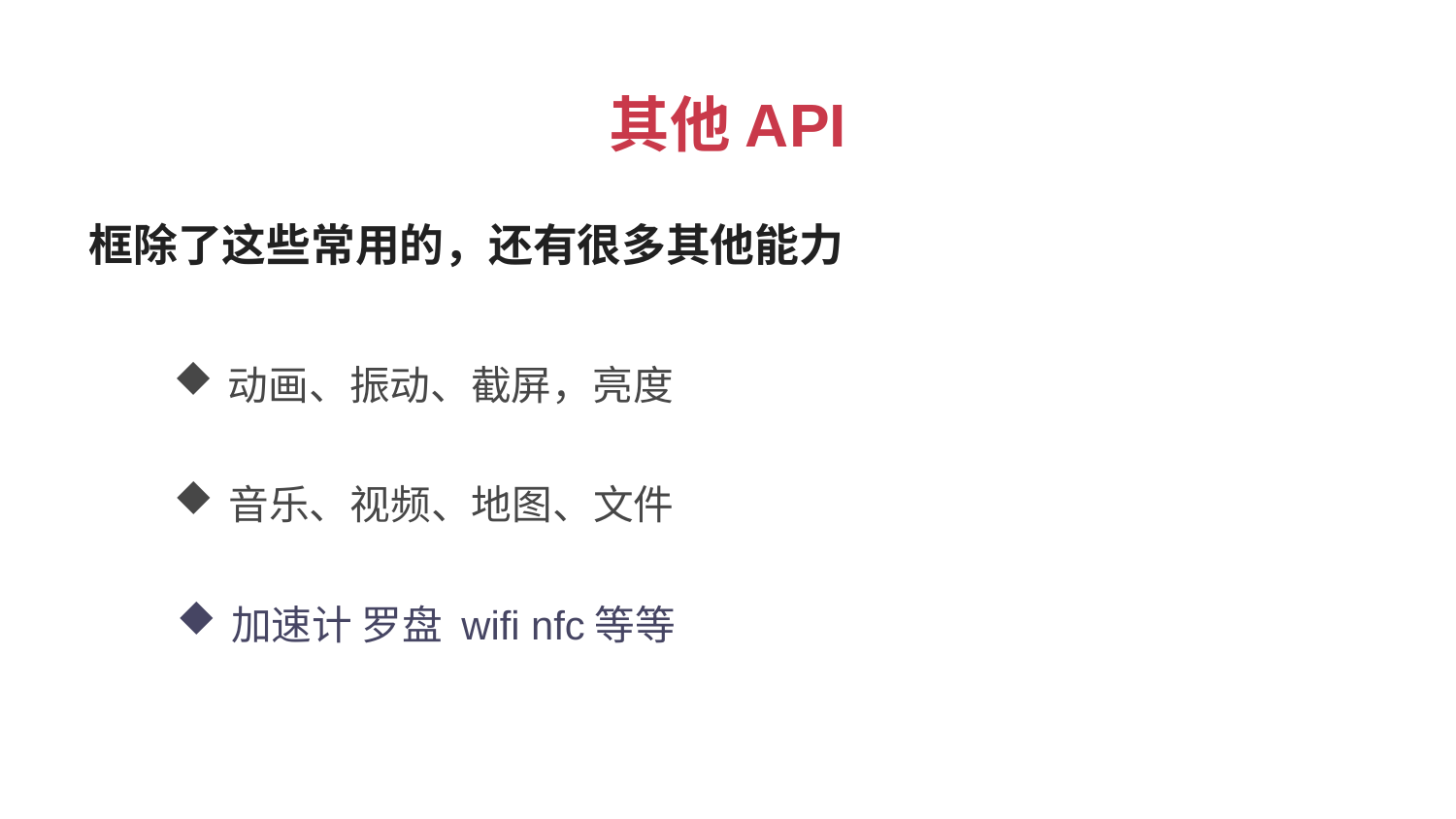

其他API
框除了这些常用的，还有很多其他能力
动画、振动、截屏，亮度
音乐、视频、地图、文件
加速计 罗盘 wifi nfc等等